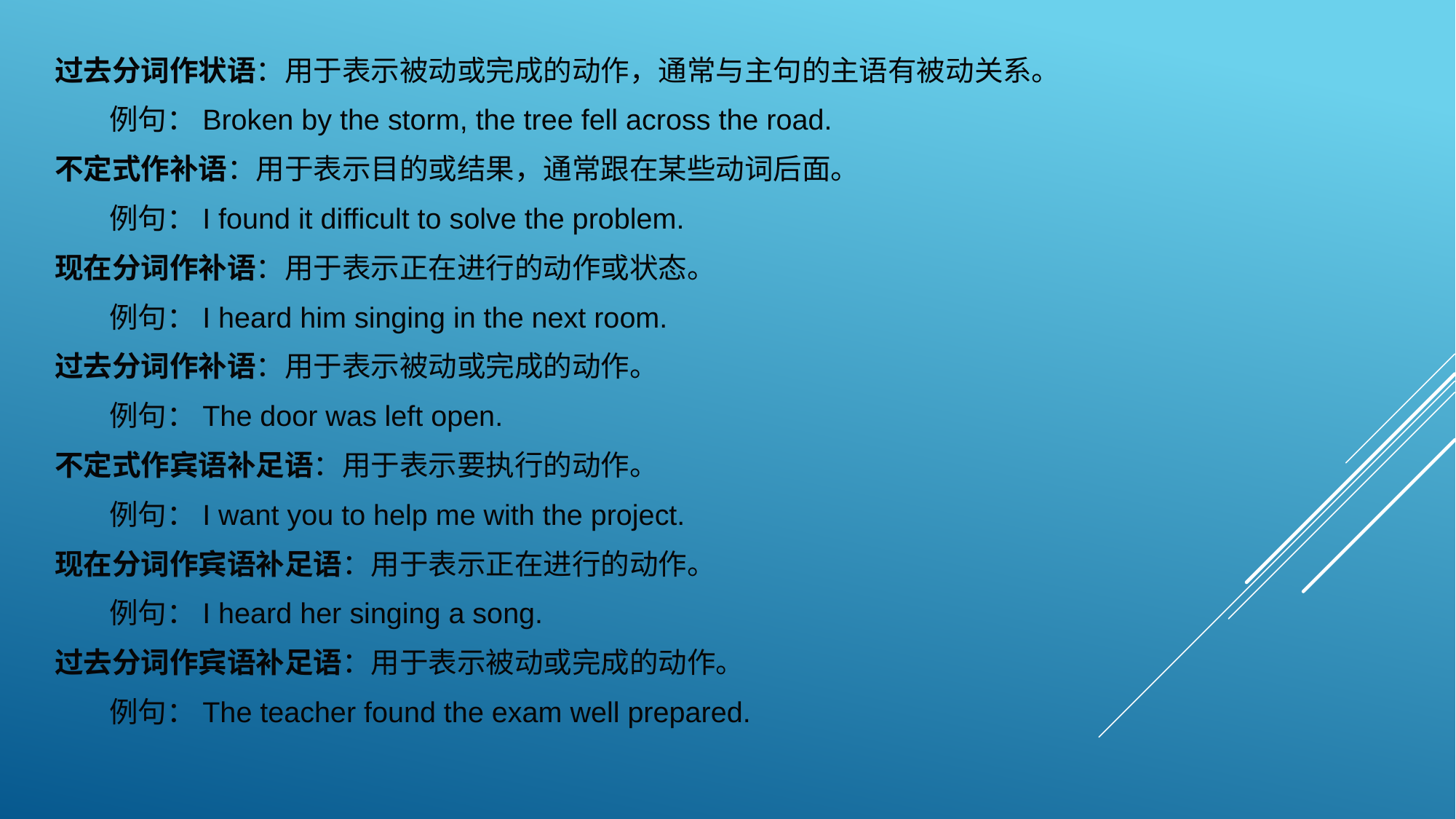

过去分词作状语：用于表示被动或完成的动作，通常与主句的主语有被动关系。
例句：Broken by the storm, the tree fell across the road.
不定式作补语：用于表示目的或结果，通常跟在某些动词后面。
例句：I found it difficult to solve the problem.
现在分词作补语：用于表示正在进行的动作或状态。
例句：I heard him singing in the next room.
过去分词作补语：用于表示被动或完成的动作。
例句：The door was left open.
不定式作宾语补足语：用于表示要执行的动作。
例句：I want you to help me with the project.
现在分词作宾语补足语：用于表示正在进行的动作。
例句：I heard her singing a song.
过去分词作宾语补足语：用于表示被动或完成的动作。
例句：The teacher found the exam well prepared.

#